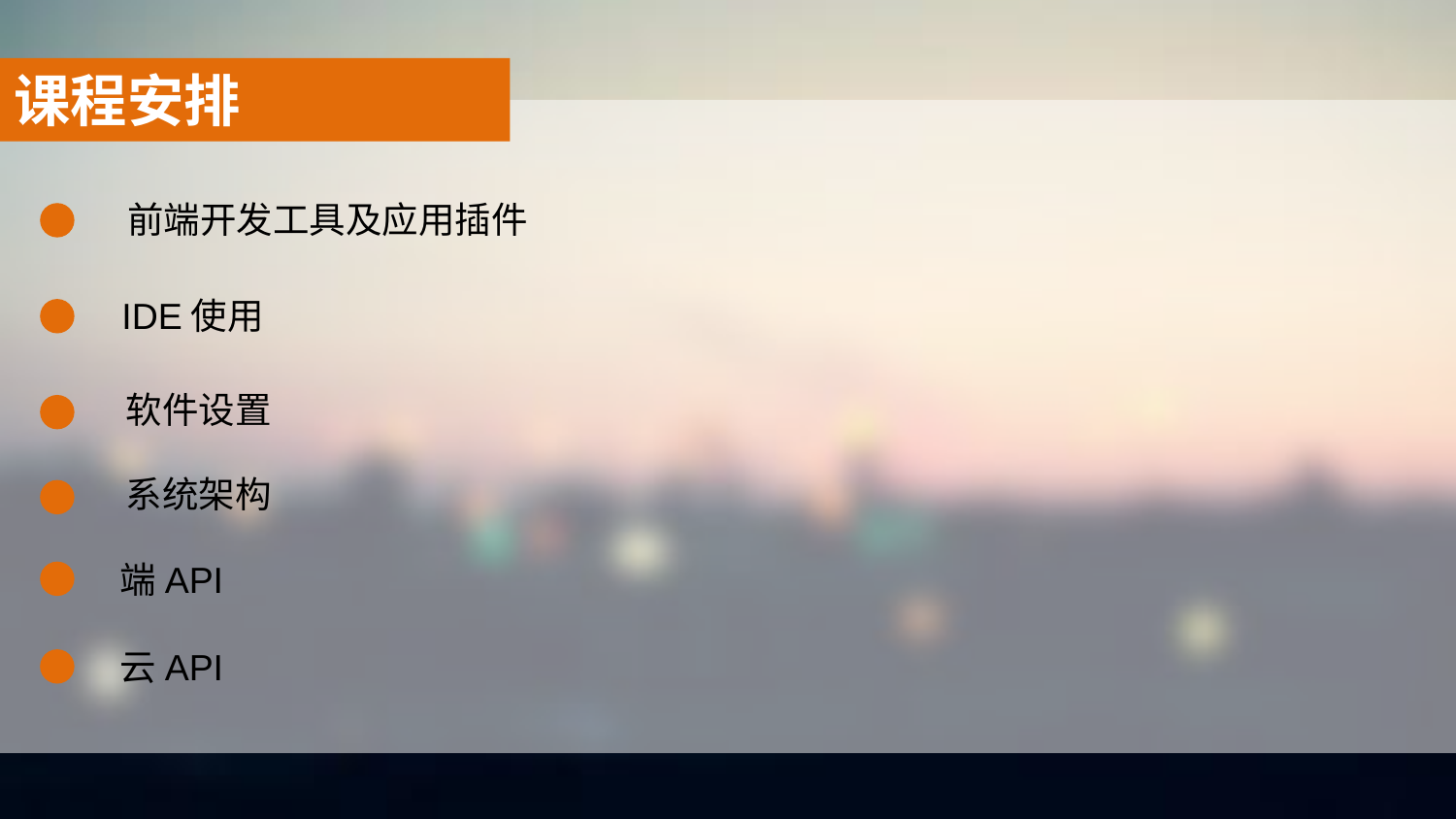

课程安排

前端开发工具及应用插件

IDE使用

软件设置

系统架构

端API

云API